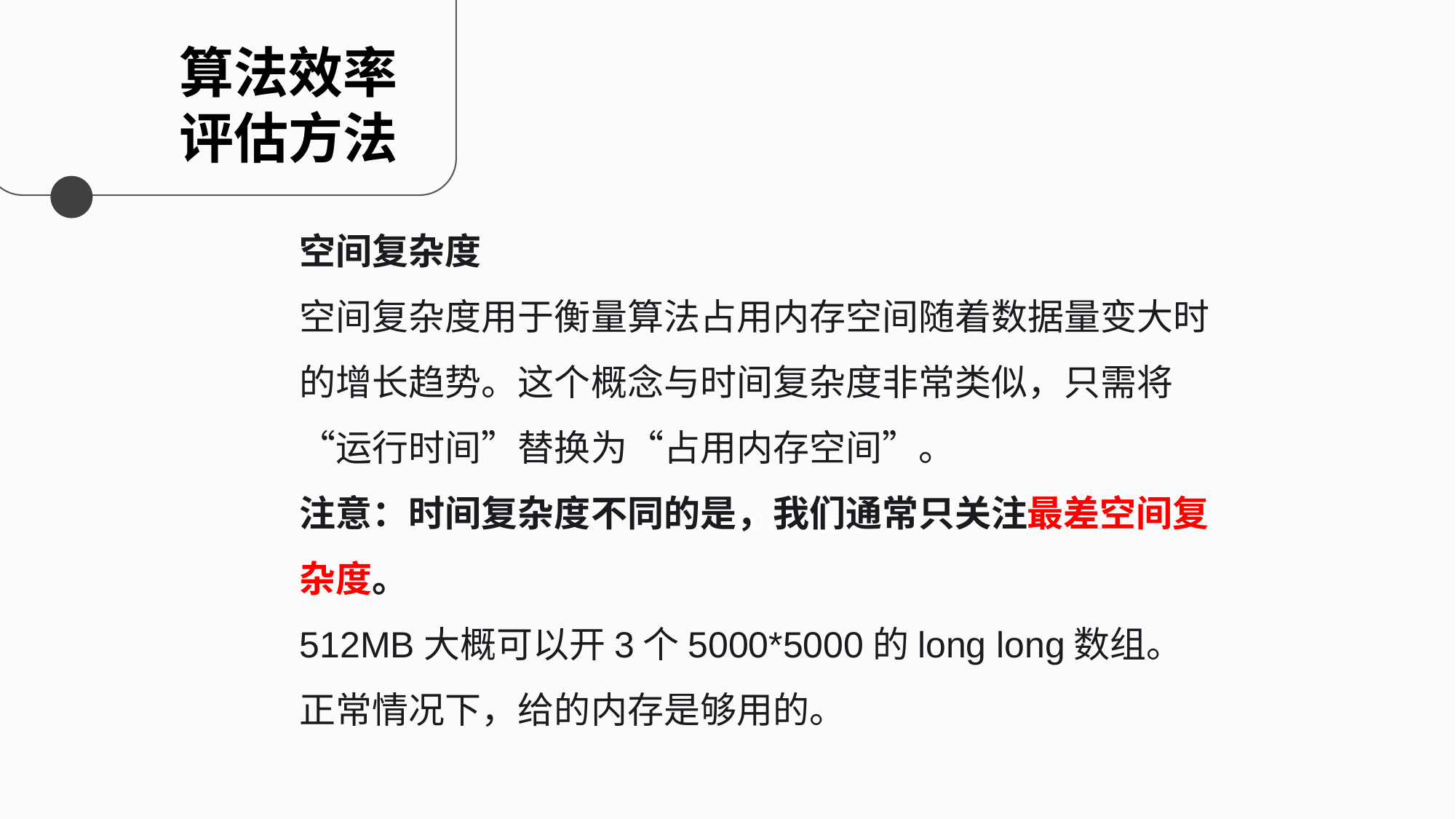

算法效率
评估方法

空间复杂度
空间复杂度用于衡量算法占用内存空间随着数据量变大时的增长趋势。这个概念与时间复杂度非常类似，只需将“运行时间”替换为“占用内存空间”。
注意：时间复杂度不同的是，我们通常只关注最差空间复杂度。
512MB大概可以开3个5000*5000的long long数组。
正常情况下，给的内存是够用的。
2250784 姜乃珲